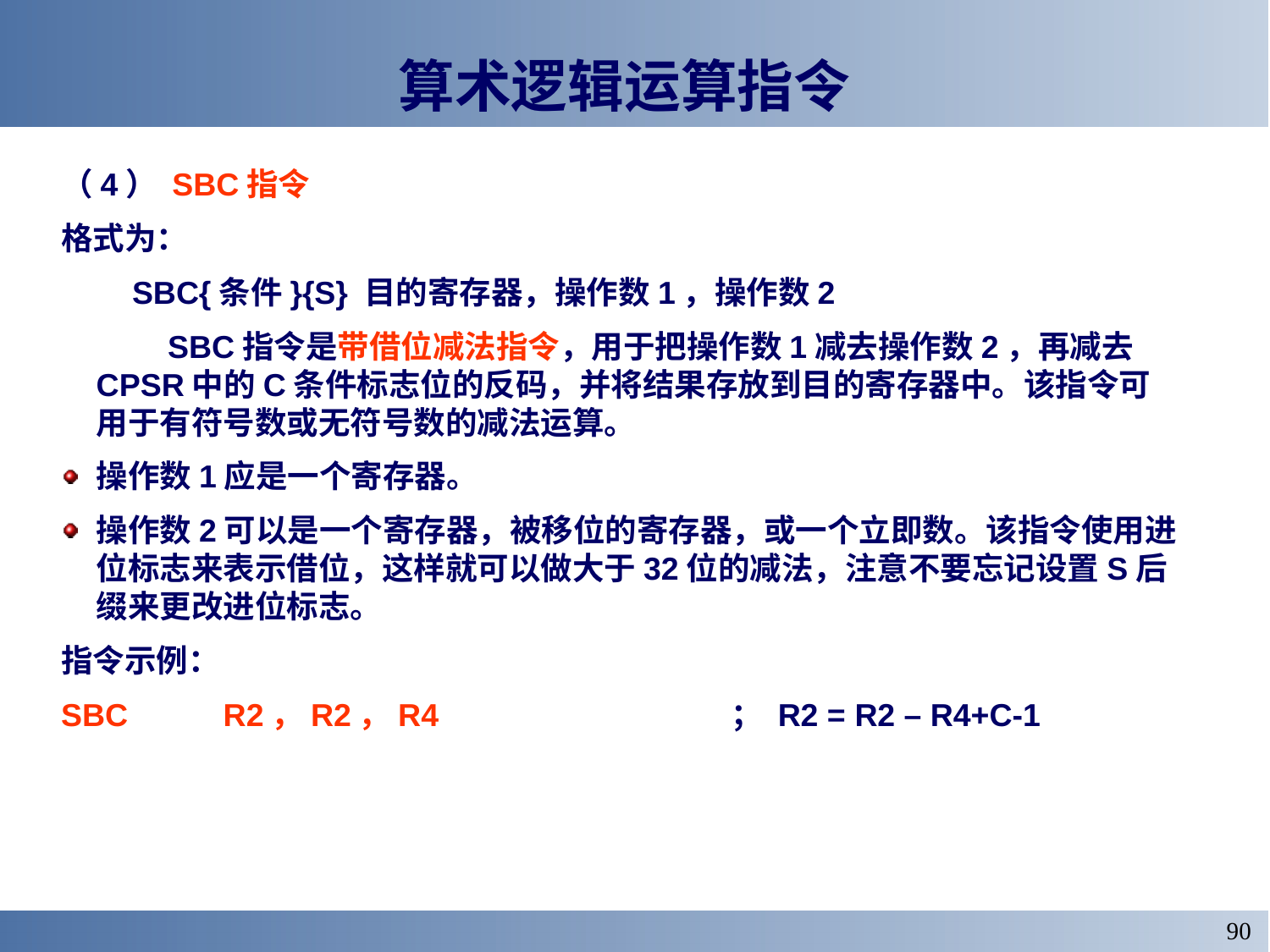

# 算术逻辑运算指令
（4） SBC指令
格式为：
        SBC{条件}{S} 目的寄存器，操作数1，操作数2
            SBC指令是带借位减法指令，用于把操作数1减去操作数2，再减去CPSR中的C条件标志位的反码，并将结果存放到目的寄存器中。该指令可用于有符号数或无符号数的减法运算。
操作数1应是一个寄存器。
操作数2可以是一个寄存器，被移位的寄存器，或一个立即数。该指令使用进位标志来表示借位，这样就可以做大于32位的减法，注意不要忘记设置S后缀来更改进位标志。
指令示例：
SBC	R2，R2，R4         		； R2 = R2 – R4+C-1